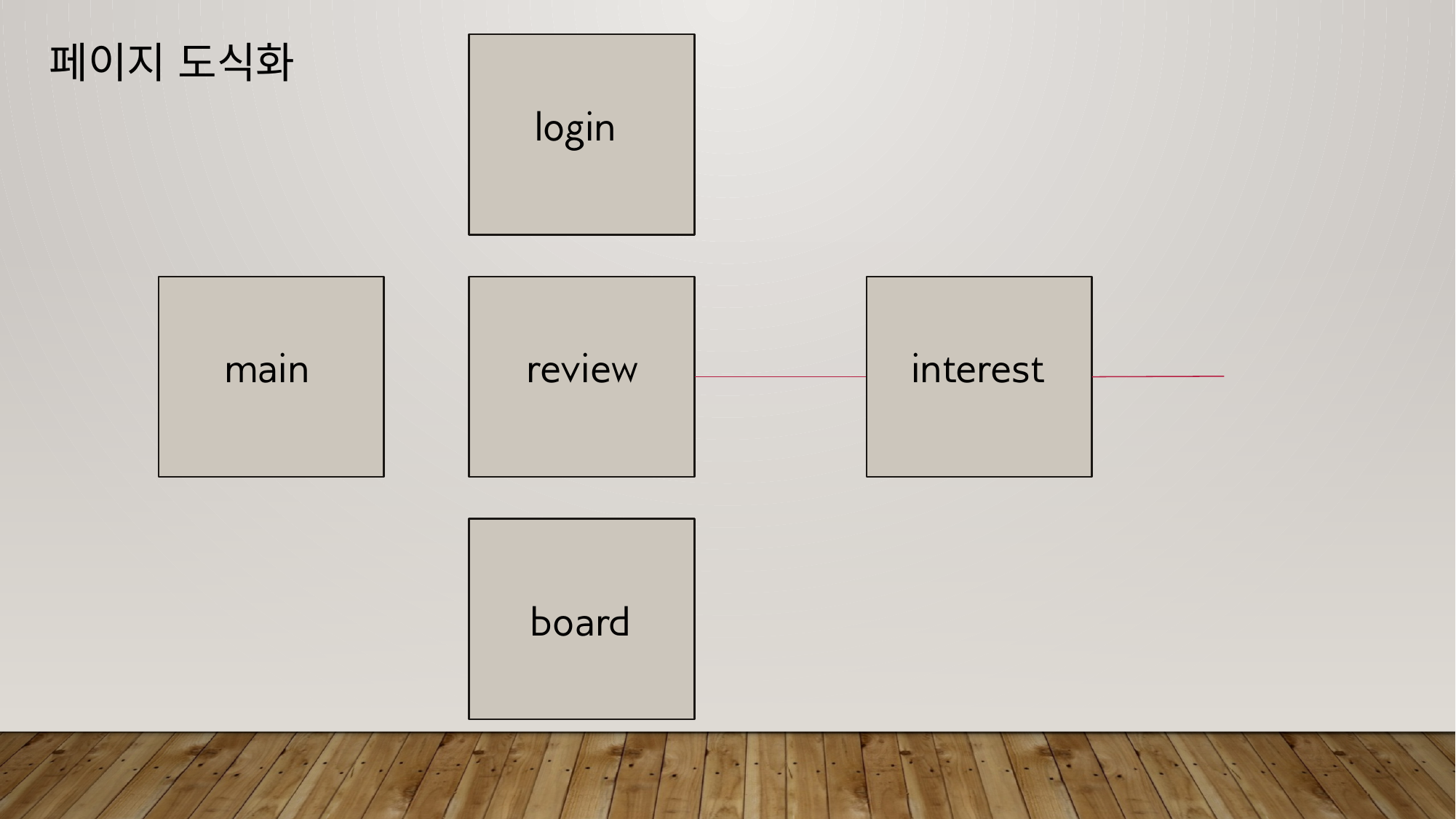

페이지 도식화

login

main
review
interest

board